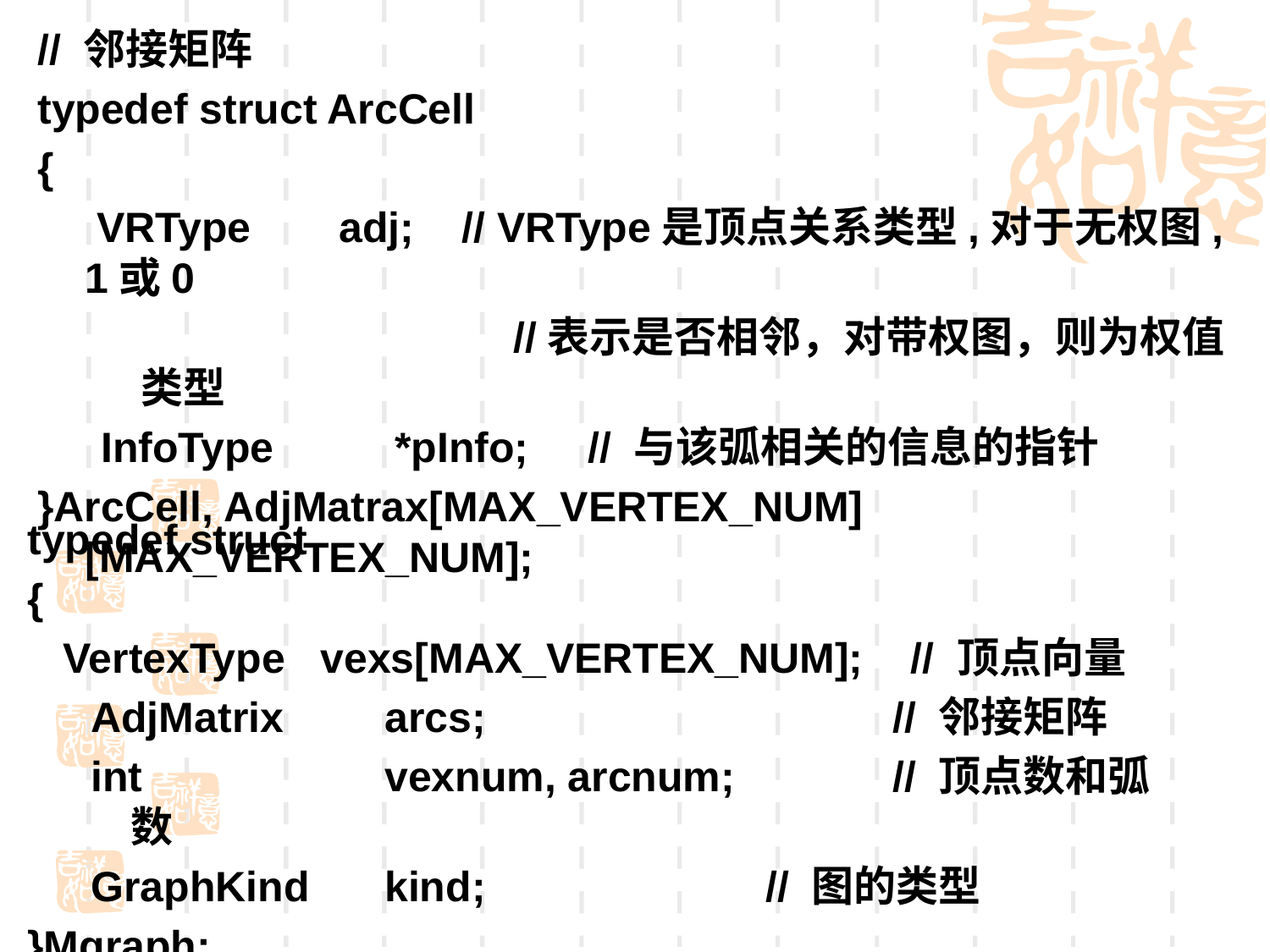

// 邻接矩阵
typedef struct ArcCell
{
     VRType	adj;    // VRType是顶点关系类型,对于无权图, 1或0
			          //表示是否相邻，对带权图，则为权值类型
InfoType	*pInfo;     // 与该弧相关的信息的指针
}ArcCell, AdjMatrax[MAX_VERTEX_NUM][MAX_VERTEX_NUM];
typedef struct
{
   VertexType   vexs[MAX_VERTEX_NUM];    // 顶点向量
AdjMatrix	arcs;				// 邻接矩阵
int		vexnum, arcnum;		// 顶点数和弧数
GraphKind 	kind;			// 图的类型
}Mgraph;